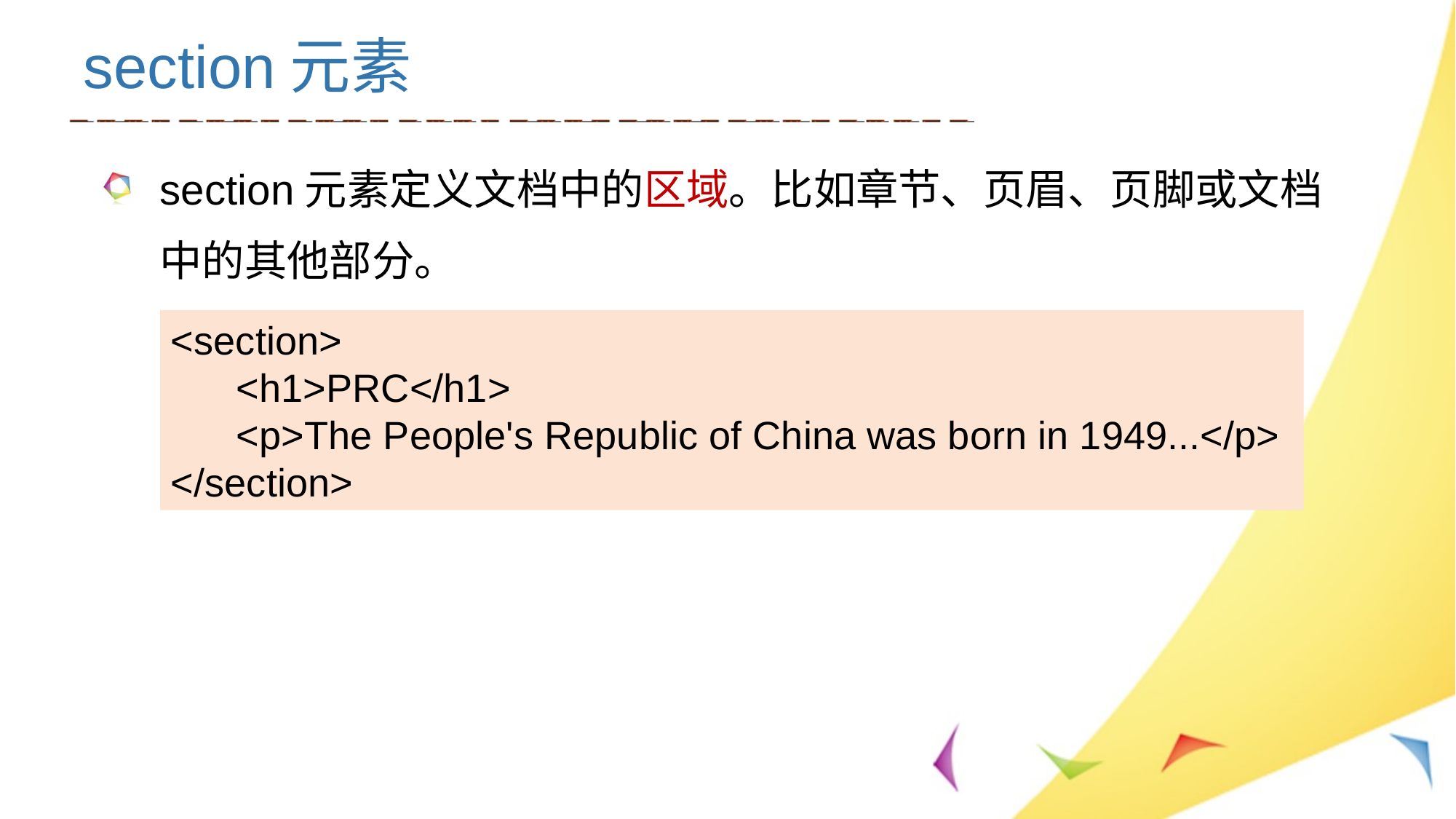

section元素
section元素定义文档中的区域。比如章节、页眉、页脚或文档中的其他部分。

<section>
      <h1>PRC</h1>
      <p>The People's Republic of China was born in 1949...</p>
</section>